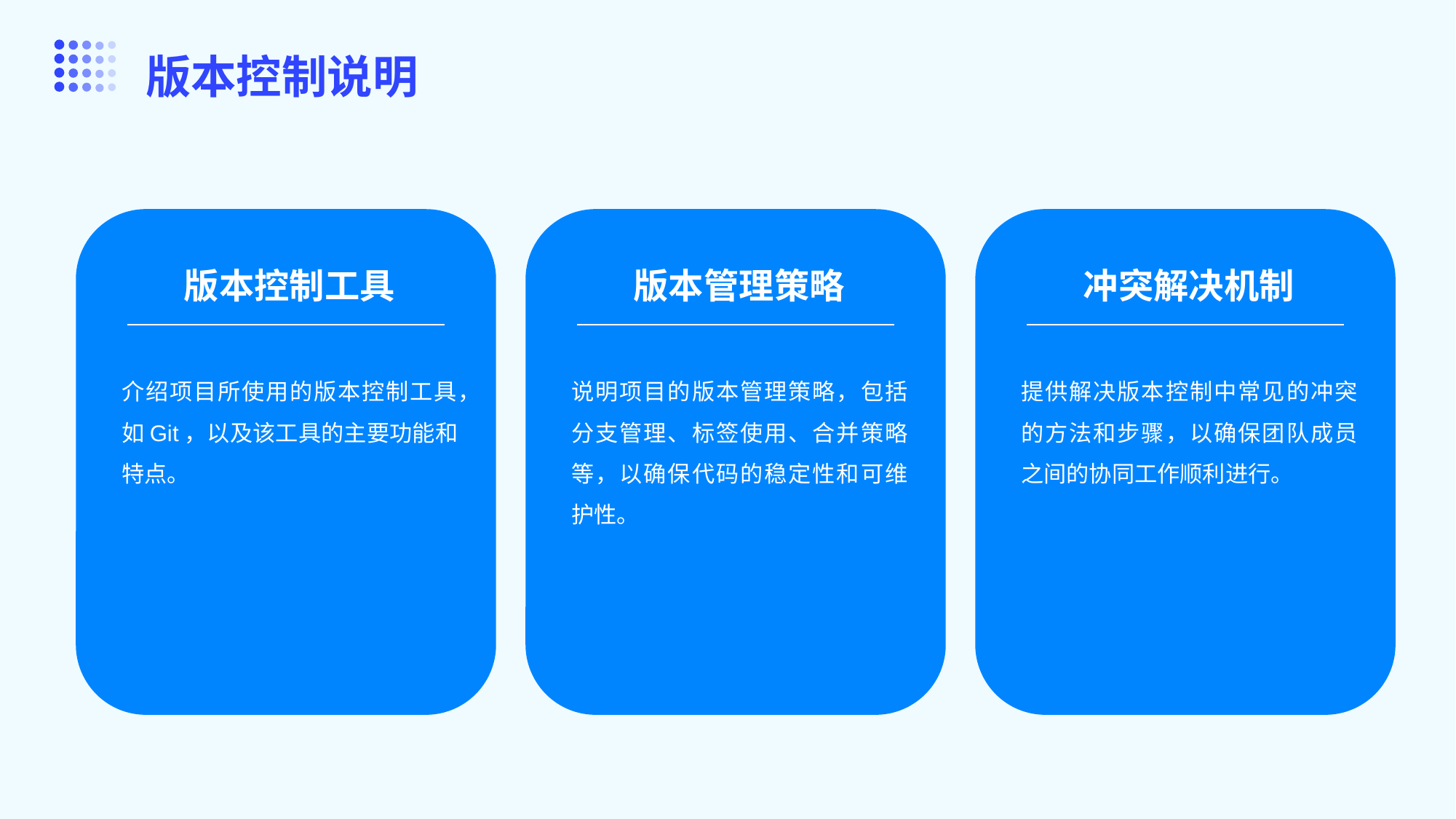

版本控制说明

版本控制工具
版本管理策略
冲突解决机制
介绍项目所使用的版本控制工具，如Git，以及该工具的主要功能和特点。
说明项目的版本管理策略，包括分支管理、标签使用、合并策略等，以确保代码的稳定性和可维护性。
提供解决版本控制中常见的冲突的方法和步骤，以确保团队成员之间的协同工作顺利进行。